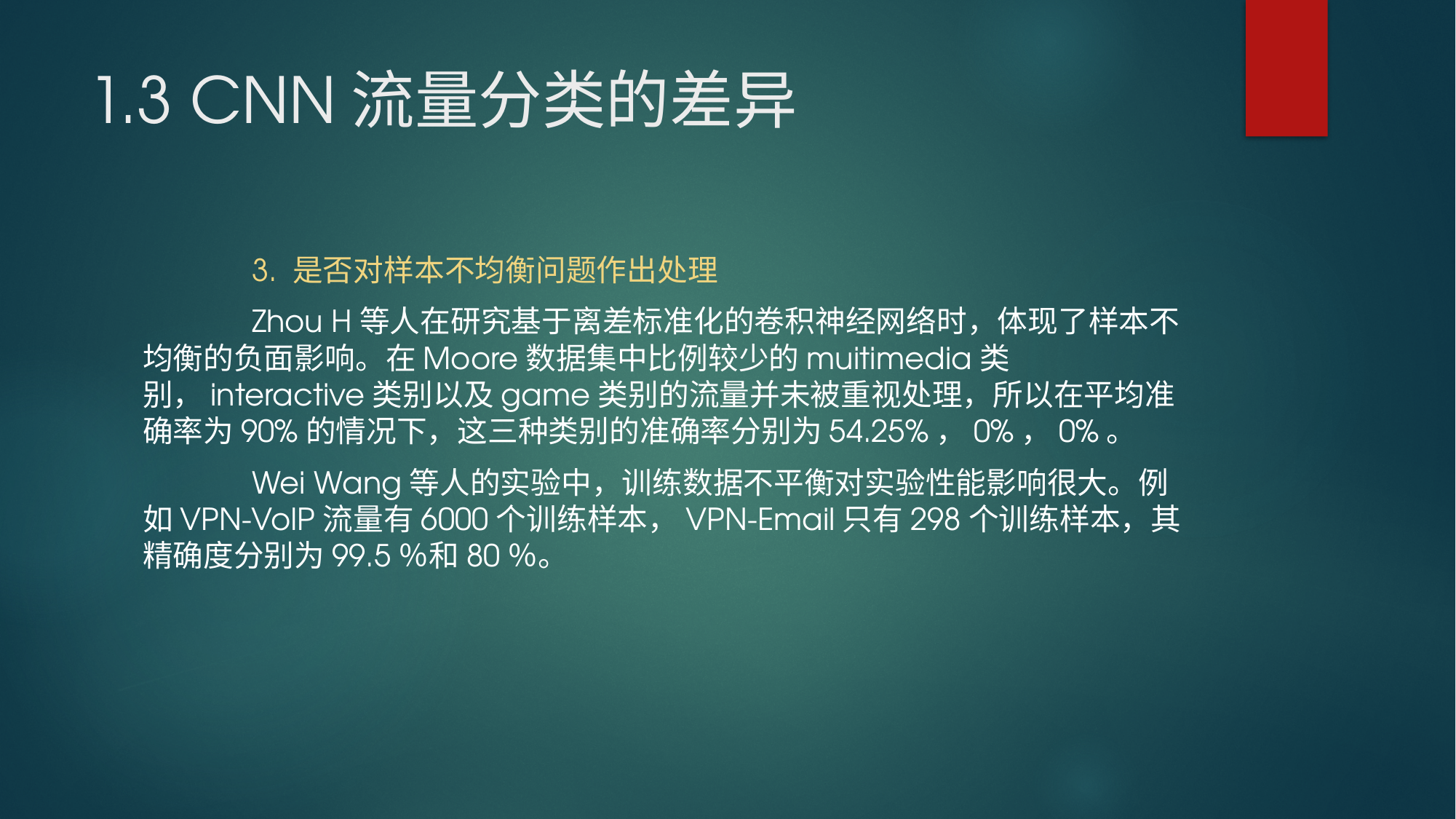

# 1.3 CNN流量分类的差异
	3. 是否对样本不均衡问题作出处理
	Zhou H等人在研究基于离差标准化的卷积神经网络时，体现了样本不均衡的负面影响。在Moore数据集中比例较少的muitimedia类别，interactive类别以及game类别的流量并未被重视处理，所以在平均准确率为90%的情况下，这三种类别的准确率分别为54.25%，0%，0%。
	Wei Wang等人的实验中，训练数据不平衡对实验性能影响很大。例如VPN-VoIP流量有6000个训练样本，VPN-Email只有298个训练样本，其精确度分别为99.5％和80％。